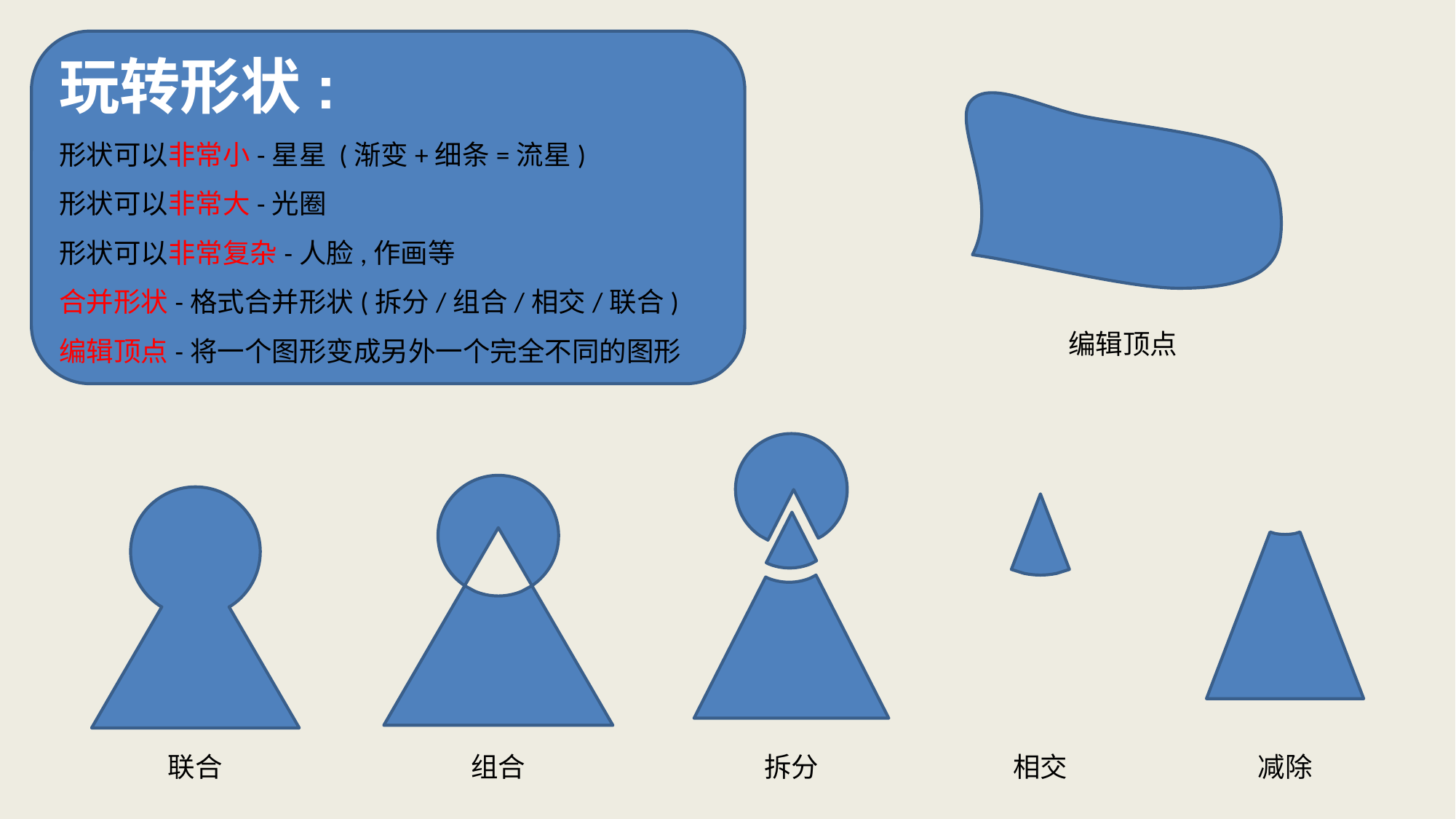

玩转形状:
形状可以非常小-星星 (渐变+细条=流星)
形状可以非常大-光圈
形状可以非常复杂-人脸,作画等
合并形状-格式合并形状(拆分/组合/相交/联合)
编辑顶点-将一个图形变成另外一个完全不同的图形

编辑顶点

联合
组合
拆分
相交
减除